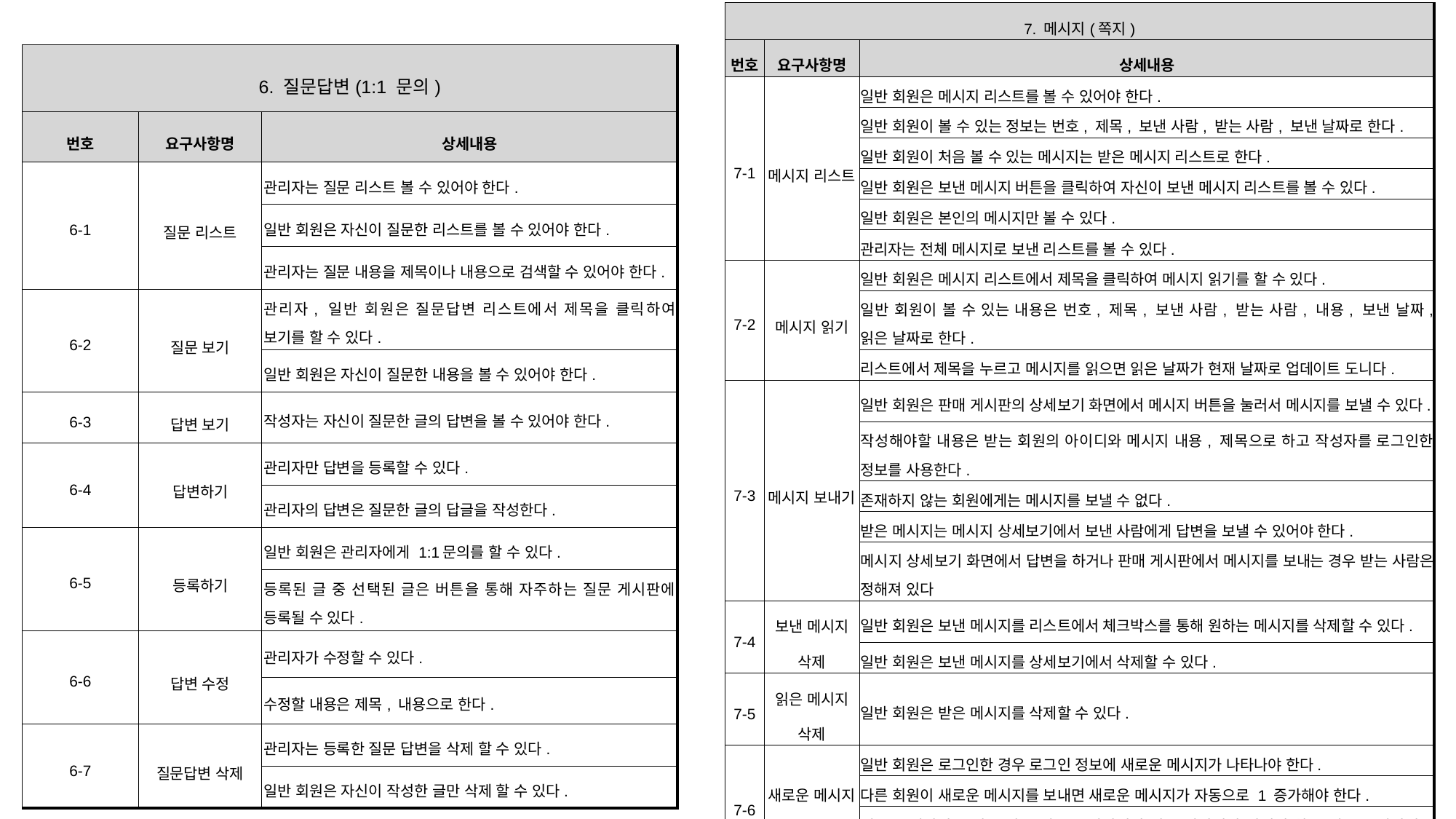

| 7. 메시지(쪽지) |  |  |
| --- | --- | --- |
| 번호 | 요구사항명 | 상세내용 |
| 7-1 | 메시지 리스트 | 일반 회원은 메시지 리스트를 볼 수 있어야 한다. |
|  |  | 일반 회원이 볼 수 있는 정보는 번호, 제목, 보낸 사람, 받는 사람, 보낸 날짜로 한다. |
|  |  | 일반 회원이 처음 볼 수 있는 메시지는 받은 메시지 리스트로 한다. |
|  |  | 일반 회원은 보낸 메시지 버튼을 클릭하여 자신이 보낸 메시지 리스트를 볼 수 있다. |
|  |  | 일반 회원은 본인의 메시지만 볼 수 있다. |
|  |  | 관리자는 전체 메시지로 보낸 리스트를 볼 수 있다. |
| 7-2 | 메시지 읽기 | 일반 회원은 메시지 리스트에서 제목을 클릭하여 메시지 읽기를 할 수 있다. |
|  |  | 일반 회원이 볼 수 있는 내용은 번호, 제목, 보낸 사람, 받는 사람, 내용, 보낸 날짜, 읽은 날짜로 한다. |
|  |  | 리스트에서 제목을 누르고 메시지를 읽으면 읽은 날짜가 현재 날짜로 업데이트 도니다. |
| 7-3 | 메시지 보내기 | 일반 회원은 판매 게시판의 상세보기 화면에서 메시지 버튼을 눌러서 메시지를 보낼 수 있다. |
|  |  | 작성해야할 내용은 받는 회원의 아이디와 메시지 내용, 제목으로 하고 작성자를 로그인한 정보를 사용한다. |
|  |  | 존재하지 않는 회원에게는 메시지를 보낼 수 없다. |
|  |  | 받은 메시지는 메시지 상세보기에서 보낸 사람에게 답변을 보낼 수 있어야 한다. |
|  |  | 메시지 상세보기 화면에서 답변을 하거나 판매 게시판에서 메시지를 보내는 경우 받는 사람은 정해져 있다 |
| 7-4 | 보낸 메시지 삭제 | 일반 회원은 보낸 메시지를 리스트에서 체크박스를 통해 원하는 메시지를 삭제할 수 있다. |
|  |  | 일반 회원은 보낸 메시지를 상세보기에서 삭제할 수 있다. |
| 7-5 | 읽은 메시지 삭제 | 일반 회원은 받은 메시지를 삭제할 수 있다. |
| 7-6 | 새로운 메시지 카운트 | 일반 회원은 로그인한 경우 로그인 정보에 새로운 메시지가 나타나야 한다. |
|  |  | 다른 회원이 새로운 메시지를 보내면 새로운 메시지가 자동으로 1 증가해야 한다. |
|  |  | 새로운 메시지를 읽은 경우 새로운 메시지가 읽은 메시지가 되어야 하고 새로운 메시지를 표시하는 로그인 정보에서는 자동으로 1 감소해야 한다. |
| 7-7 | 전체 회원 메시지 | 관리자는 전체 메시지 체크박스를 통해 모든 회원에게 메시지를 전송할 수 있다, |
| 7-8 | 전체 회원 메시지 삭제 | 관리자가 전체 회원에게 보낸 메시지는 리스트에서 체크박스를 통해 삭제할 수 있다. |
| 6. 질문답변(1:1 문의) |  |  |
| --- | --- | --- |
| 번호 | 요구사항명 | 상세내용 |
| 6-1 | 질문 리스트 | 관리자는 질문 리스트 볼 수 있어야 한다. |
|  |  | 일반 회원은 자신이 질문한 리스트를 볼 수 있어야 한다. |
|  |  | 관리자는 질문 내용을 제목이나 내용으로 검색할 수 있어야 한다. |
| 6-2 | 질문 보기 | 관리자, 일반 회원은 질문답변 리스트에서 제목을 클릭하여 보기를 할 수 있다. |
|  |  | 일반 회원은 자신이 질문한 내용을 볼 수 있어야 한다. |
| 6-3 | 답변 보기 | 작성자는 자신이 질문한 글의 답변을 볼 수 있어야 한다. |
| 6-4 | 답변하기 | 관리자만 답변을 등록할 수 있다. |
|  |  | 관리자의 답변은 질문한 글의 답글을 작성한다. |
| 6-5 | 등록하기 | 일반 회원은 관리자에게 1:1문의를 할 수 있다. |
|  |  | 등록된 글 중 선택된 글은 버튼을 통해 자주하는 질문 게시판에 등록될 수 있다. |
| 6-6 | 답변 수정 | 관리자가 수정할 수 있다. |
|  |  | 수정할 내용은 제목, 내용으로 한다. |
| 6-7 | 질문답변 삭제 | 관리자는 등록한 질문 답변을 삭제 할 수 있다. |
|  |  | 일반 회원은 자신이 작성한 글만 삭제 할 수 있다. |